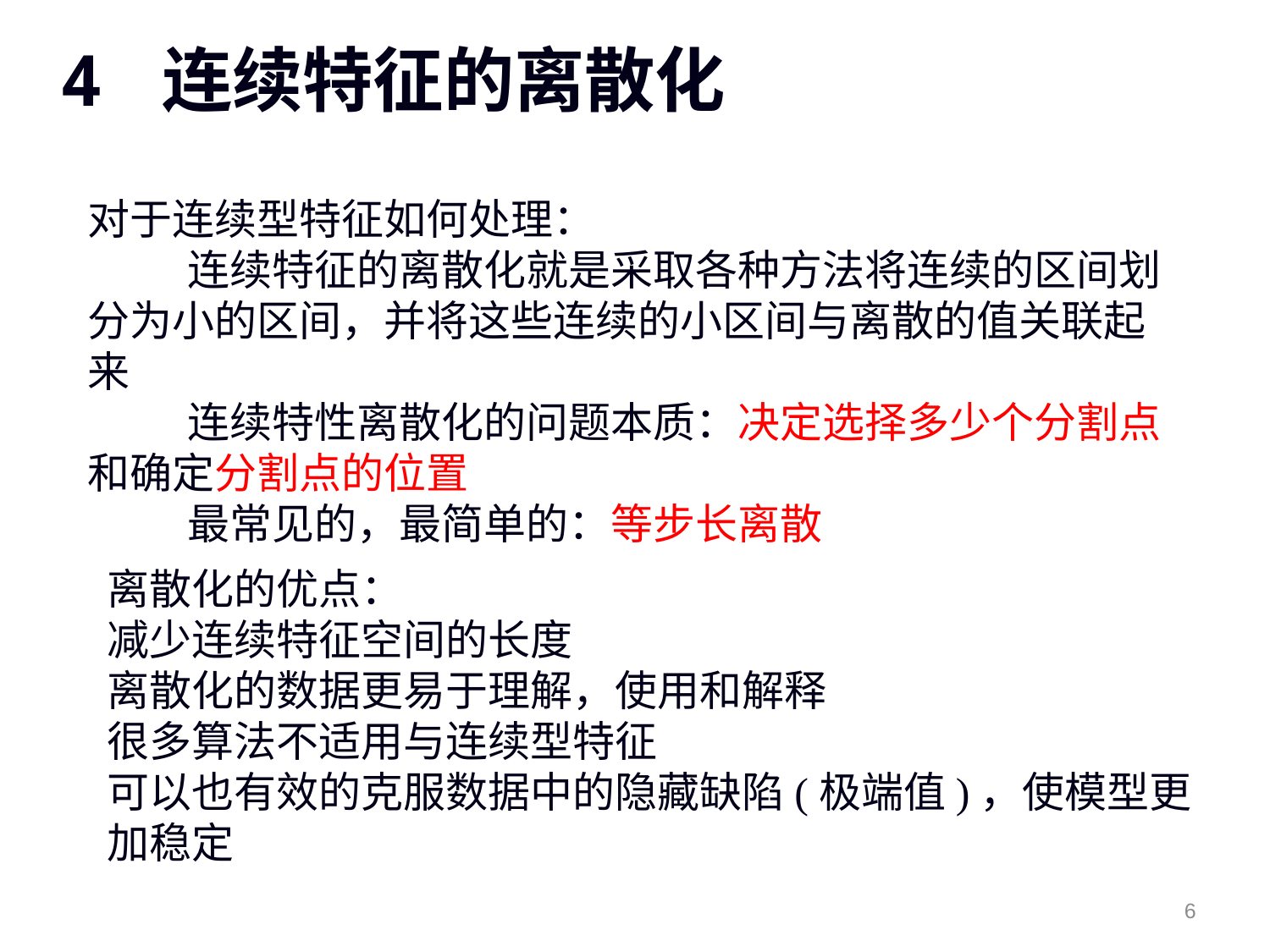

# 4 连续特征的离散化
对于连续型特征如何处理：
连续特征的离散化就是采取各种方法将连续的区间划分为小的区间，并将这些连续的小区间与离散的值关联起来
连续特性离散化的问题本质：决定选择多少个分割点和确定分割点的位置
最常见的，最简单的：等步长离散
离散化的优点：
减少连续特征空间的长度
离散化的数据更易于理解，使用和解释
很多算法不适用与连续型特征
可以也有效的克服数据中的隐藏缺陷(极端值)，使模型更加稳定